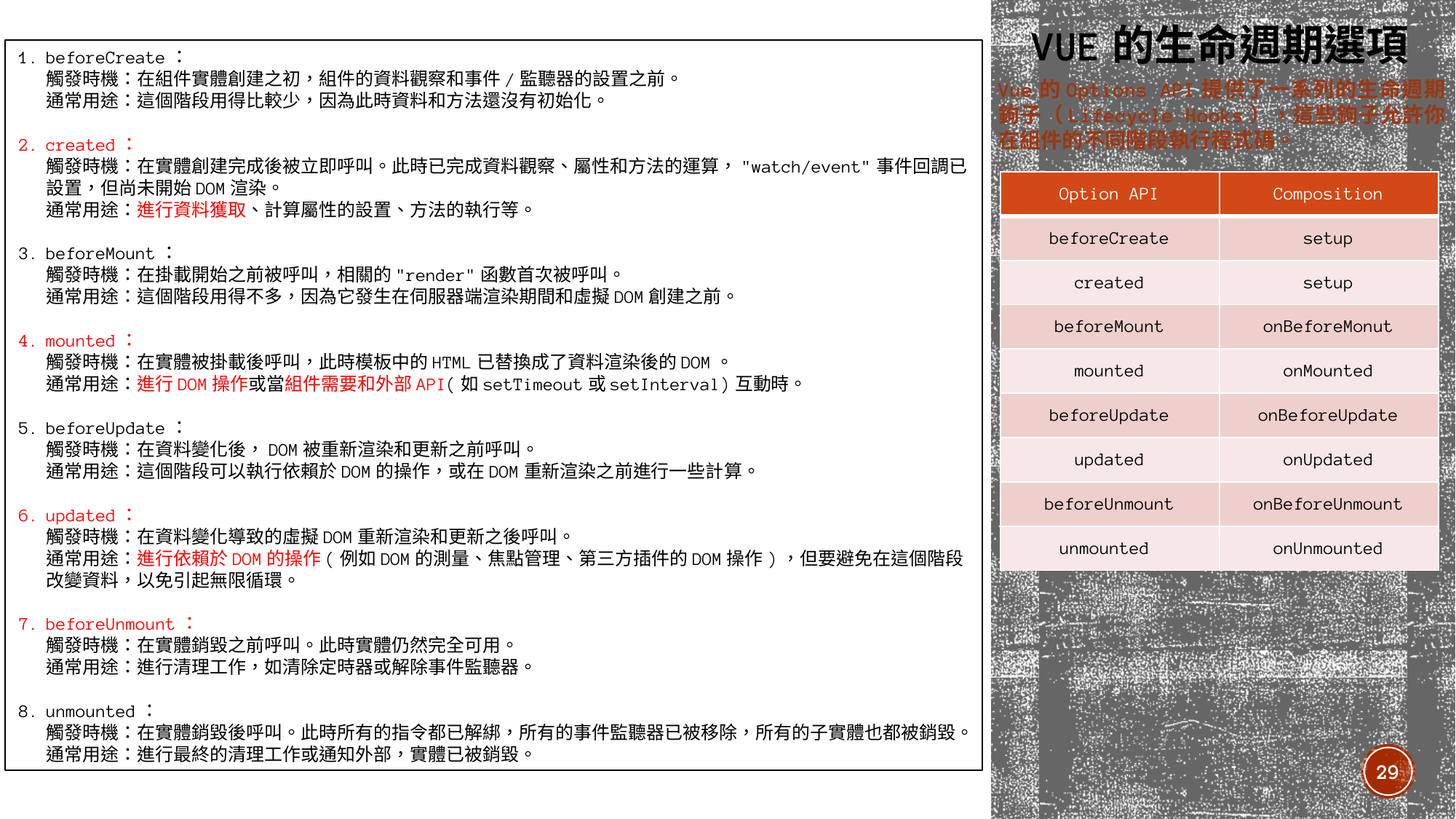

# Vue的生命週期選項
beforeCreate：
觸發時機：在組件實體創建之初，組件的資料觀察和事件/監聽器的設置之前。
通常用途：這個階段用得比較少，因為此時資料和方法還沒有初始化。

created：
觸發時機：在實體創建完成後被立即呼叫。此時已完成資料觀察、屬性和方法的運算，"watch/event"事件回調已設置，但尚未開始DOM渲染。
通常用途：進行資料獲取、計算屬性的設置、方法的執行等。

beforeMount：
觸發時機：在掛載開始之前被呼叫，相關的"render"函數首次被呼叫。
通常用途：這個階段用得不多，因為它發生在伺服器端渲染期間和虛擬DOM創建之前。

mounted：
觸發時機：在實體被掛載後呼叫，此時模板中的HTML已替換成了資料渲染後的DOM。
通常用途：進行DOM操作或當組件需要和外部API(如setTimeout或setInterval)互動時。

beforeUpdate：
觸發時機：在資料變化後，DOM被重新渲染和更新之前呼叫。
通常用途：這個階段可以執行依賴於DOM的操作，或在DOM重新渲染之前進行一些計算。

updated：
觸發時機：在資料變化導致的虛擬DOM重新渲染和更新之後呼叫。
通常用途：進行依賴於DOM的操作(例如DOM的測量、焦點管理、第三方插件的DOM操作)，但要避免在這個階段改變資料，以免引起無限循環。

beforeUnmount：
觸發時機：在實體銷毀之前呼叫。此時實體仍然完全可用。
通常用途：進行清理工作，如清除定時器或解除事件監聽器。

unmounted：
觸發時機：在實體銷毀後呼叫。此時所有的指令都已解綁，所有的事件監聽器已被移除，所有的子實體也都被銷毀。
通常用途：進行最終的清理工作或通知外部，實體已被銷毀。
Vue的Options API提供了一系列的生命週期鉤子（Lifecycle Hooks），這些鉤子允許你在組件的不同階段執行程式碼。

| Option API | Composition |
| --- | --- |
| beforeCreate | setup |
| created | setup |
| beforeMount | onBeforeMonut |
| mounted | onMounted |
| beforeUpdate | onBeforeUpdate |
| updated | onUpdated |
| beforeUnmount | onBeforeUnmount |
| unmounted | onUnmounted |
29